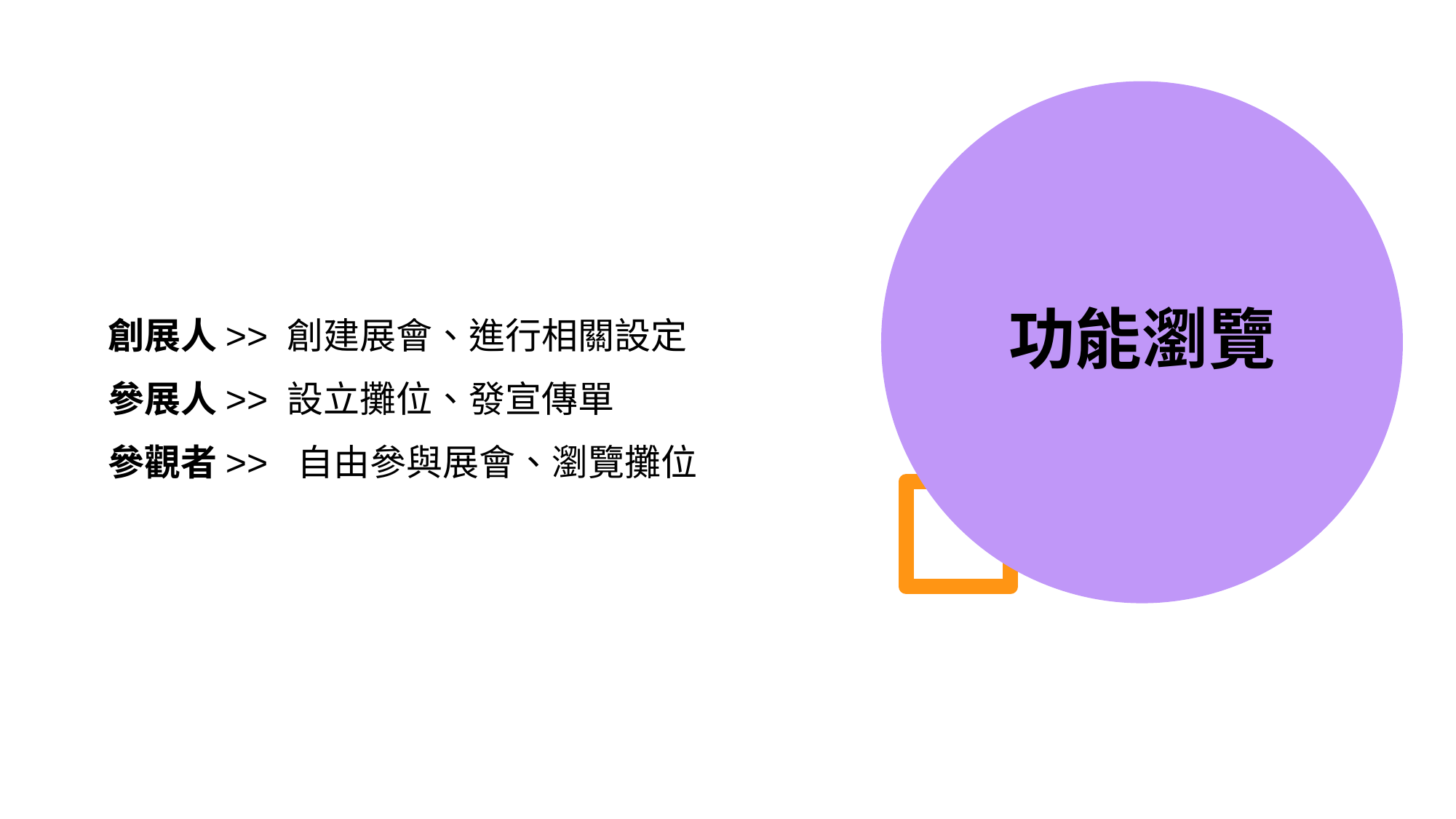

功能瀏覽

創展人>> 創建展會、進行相關設定
參展人>> 設立攤位、發宣傳單
參觀者>>  自由參與展會、瀏覽攤位